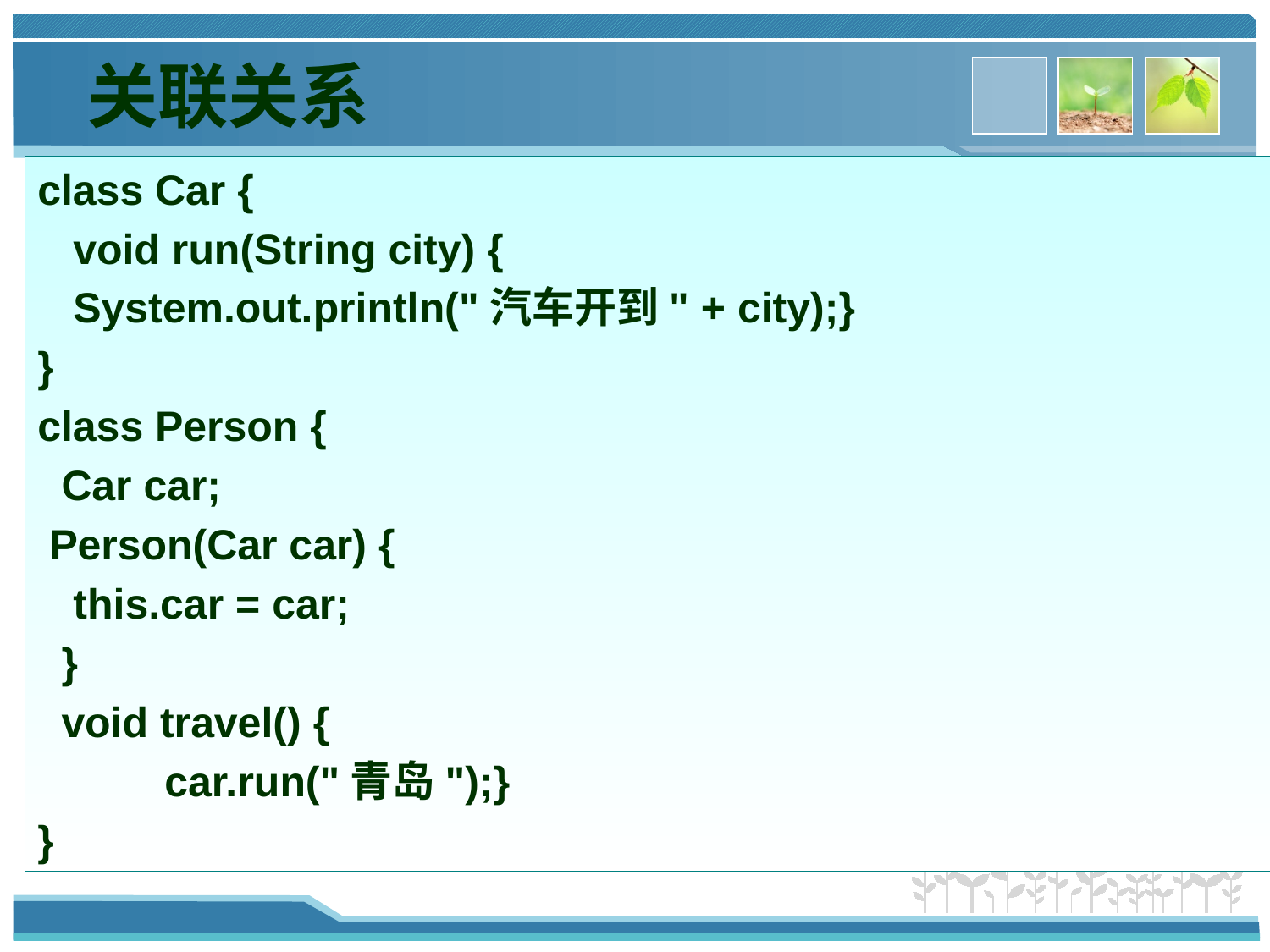

# 关联关系
class Car {
   void run(String city) {
   System.out.println("汽车开到" + city);}
}
class Person {
  Car car;
 Person(Car car) {
   this.car = car;
  }
  void travel() {
	car.run("青岛");}
}